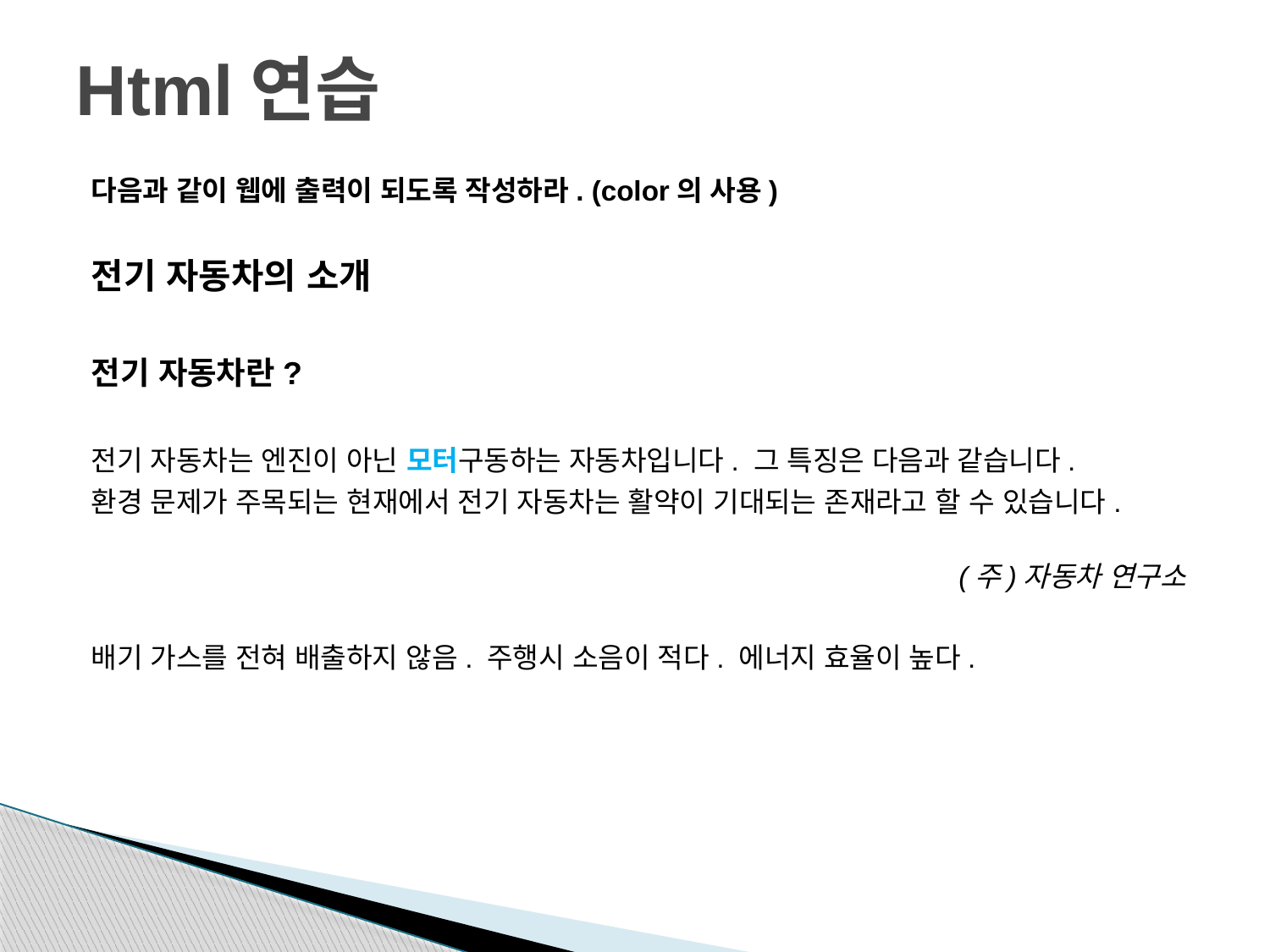

# Html연습
다음과 같이 웹에 출력이 되도록 작성하라. (color의 사용)

전기 자동차의 소개

전기 자동차란?

전기 자동차는 엔진이 아닌 모터구동하는 자동차입니다. 그 특징은 다음과 같습니다.
환경 문제가 주목되는 현재에서 전기 자동차는 활약이 기대되는 존재라고 할 수 있습니다.
(주)자동차 연구소

배기 가스를 전혀 배출하지 않음. 주행시 소음이 적다. 에너지 효율이 높다.